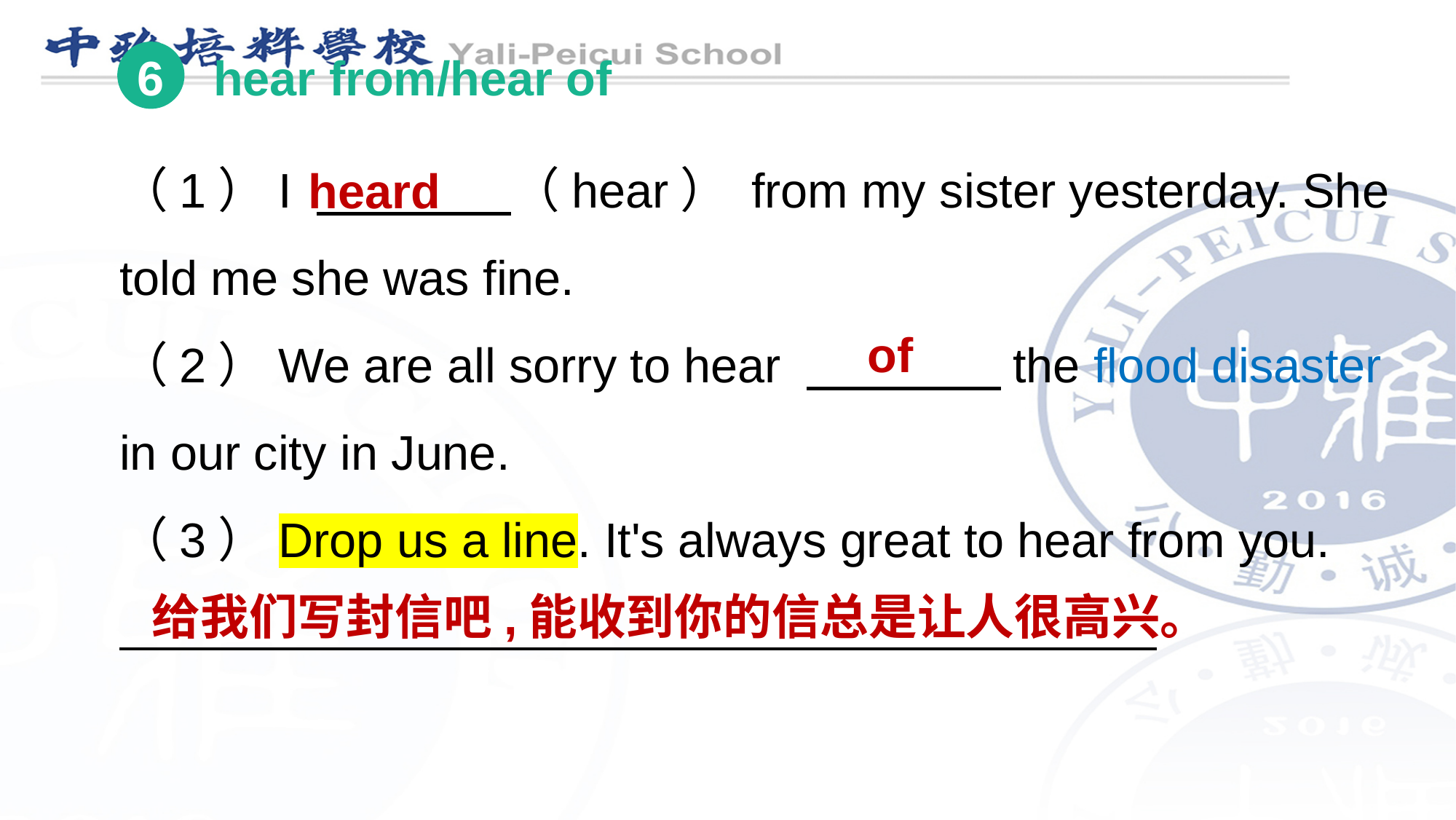

6
hear from/hear of
（1）I 　　　　（hear） from my sister yesterday. She told me she was fine.
（2）We are all sorry to hear 　　　　the flood disaster in our city in June.
（3）Drop us a line. It's always great to hear from you.

heard
of
给我们写封信吧,能收到你的信总是让人很高兴。